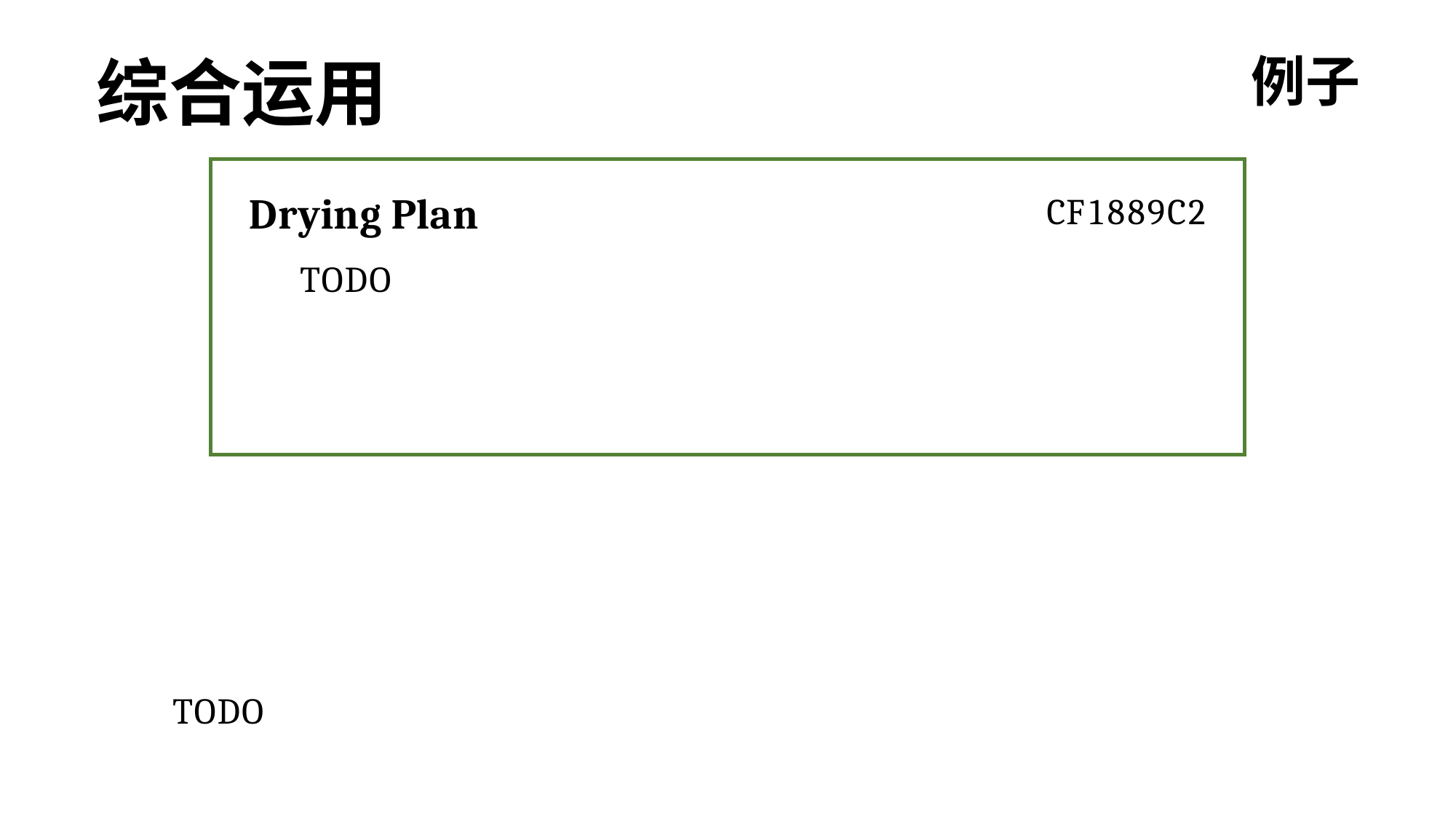

综合运用
例子

Drying Plan
CF1889C2
TODO
TODO